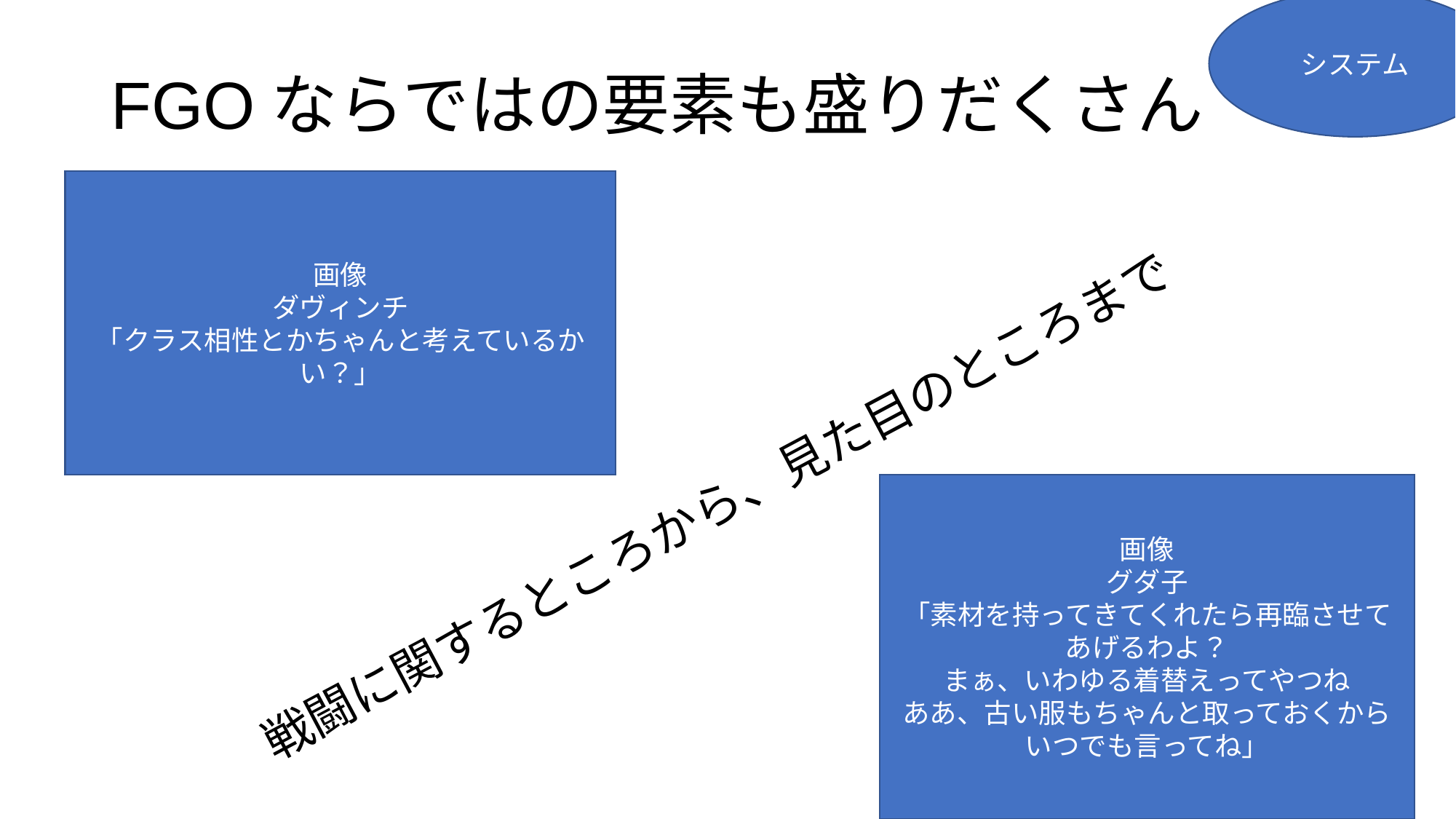

システム
# FGOならではの要素も盛りだくさん
画像
ダヴィンチ
「クラス相性とかちゃんと考えているかい？」
戦闘に関するところから、見た目のところまで
画像
グダ子
「素材を持ってきてくれたら再臨させてあげるわよ？
まぁ、いわゆる着替えってやつね
ああ、古い服もちゃんと取っておくからいつでも言ってね」